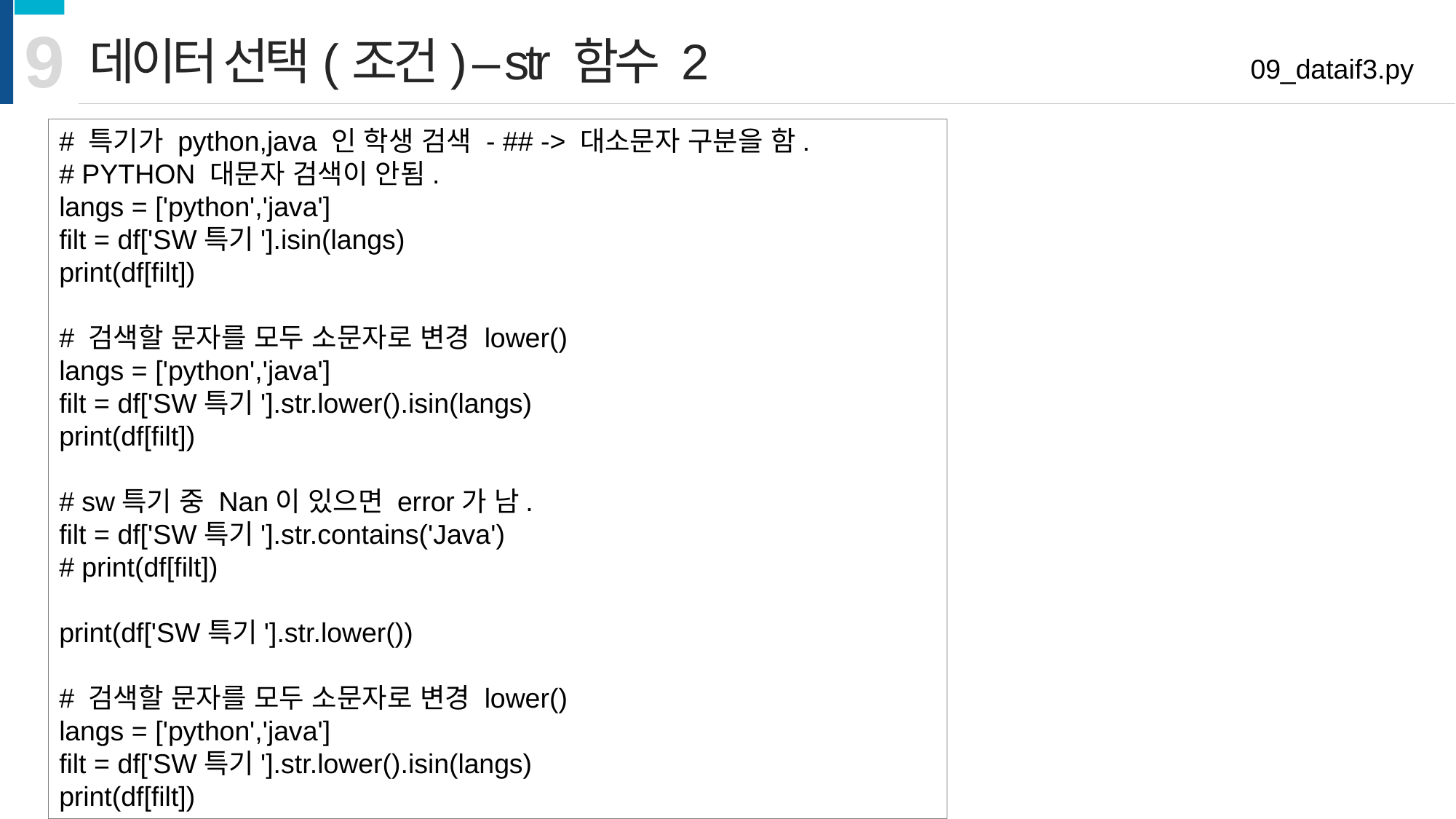

9
데이터 선택(조건) – str 함수 2
09_dataif3.py
# 특기가 python,java 인 학생 검색 - ## -> 대소문자 구분을 함.
# PYTHON 대문자 검색이 안됨.
langs = ['python','java']
filt = df['SW특기'].isin(langs)
print(df[filt])

# 검색할 문자를 모두 소문자로 변경 lower()
langs = ['python','java']
filt = df['SW특기'].str.lower().isin(langs)
print(df[filt])

# sw특기 중 Nan이 있으면 error가 남.
filt = df['SW특기'].str.contains('Java')
# print(df[filt])

print(df['SW특기'].str.lower())

# 검색할 문자를 모두 소문자로 변경 lower()
langs = ['python','java']
filt = df['SW특기'].str.lower().isin(langs)
print(df[filt])